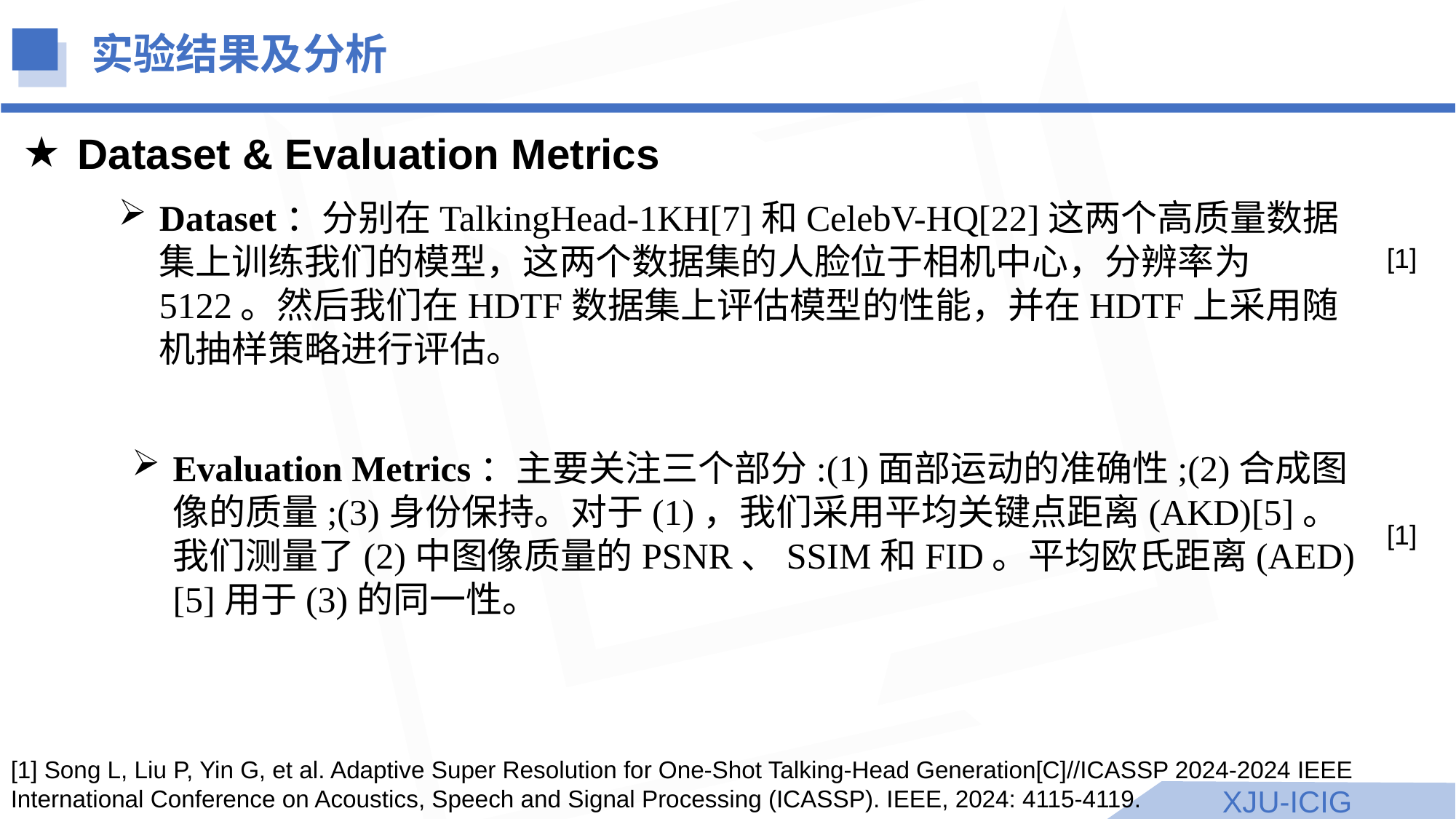

实验结果及分析

Dataset & Evaluation Metrics
Dataset：分别在TalkingHead-1KH[7]和CelebV-HQ[22]这两个高质量数据集上训练我们的模型，这两个数据集的人脸位于相机中心，分辨率为5122。然后我们在HDTF数据集上评估模型的性能，并在HDTF上采用随机抽样策略进行评估。
[1]
Evaluation Metrics：主要关注三个部分:(1)面部运动的准确性;(2)合成图像的质量;(3)身份保持。对于(1)，我们采用平均关键点距离(AKD)[5]。我们测量了(2)中图像质量的PSNR、SSIM和FID。平均欧氏距离(AED)[5]用于(3)的同一性。
[1]
[1] Song L, Liu P, Yin G, et al. Adaptive Super Resolution for One-Shot Talking-Head Generation[C]//ICASSP 2024-2024 IEEE International Conference on Acoustics, Speech and Signal Processing (ICASSP). IEEE, 2024: 4115-4119.
XJU-ICIG